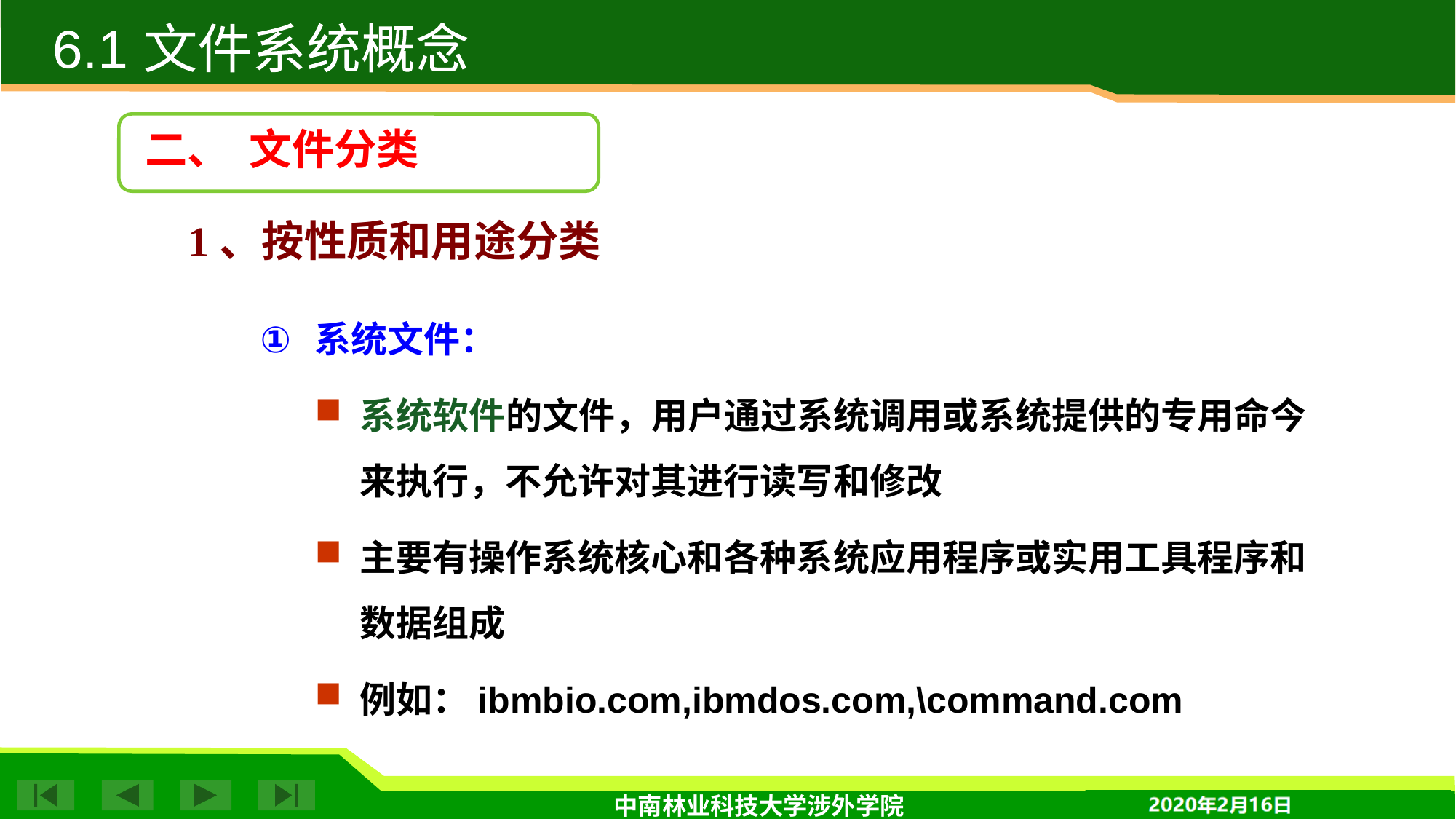

6.1 文件系统概念

二、  文件分类
1、按性质和用途分类
系统文件：
系统软件的文件，用户通过系统调用或系统提供的专用命今来执行，不允许对其进行读写和修改
主要有操作系统核心和各种系统应用程序或实用工具程序和数据组成
例如：ibmbio.com,ibmdos.com,\command.com